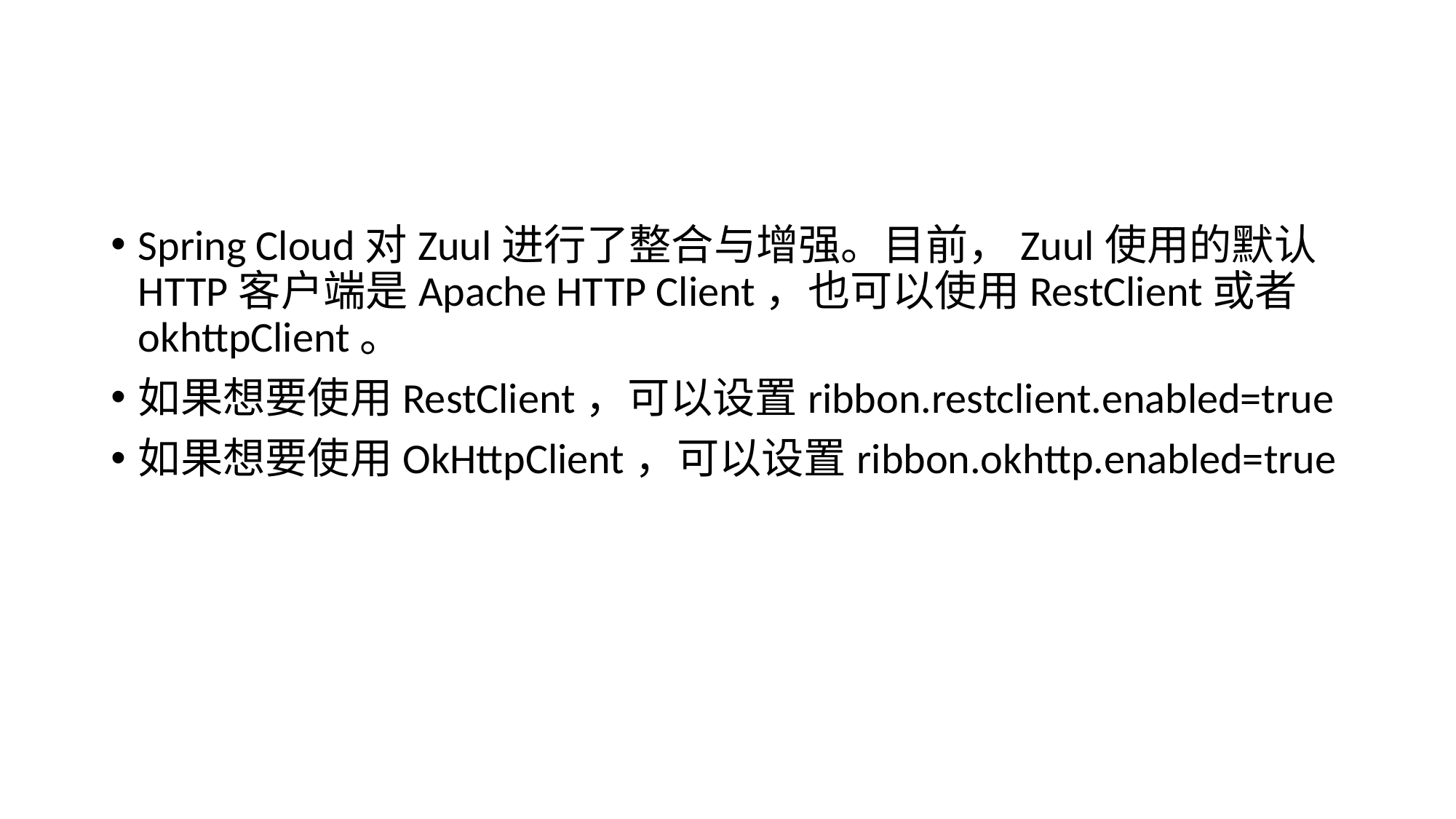

#
Spring Cloud对Zuul进行了整合与增强。目前，Zuul使用的默认HTTP客户端是Apache HTTP Client，也可以使用RestClient或者okhttpClient。
如果想要使用RestClient，可以设置ribbon.restclient.enabled=true
如果想要使用OkHttpClient，可以设置ribbon.okhttp.enabled=true